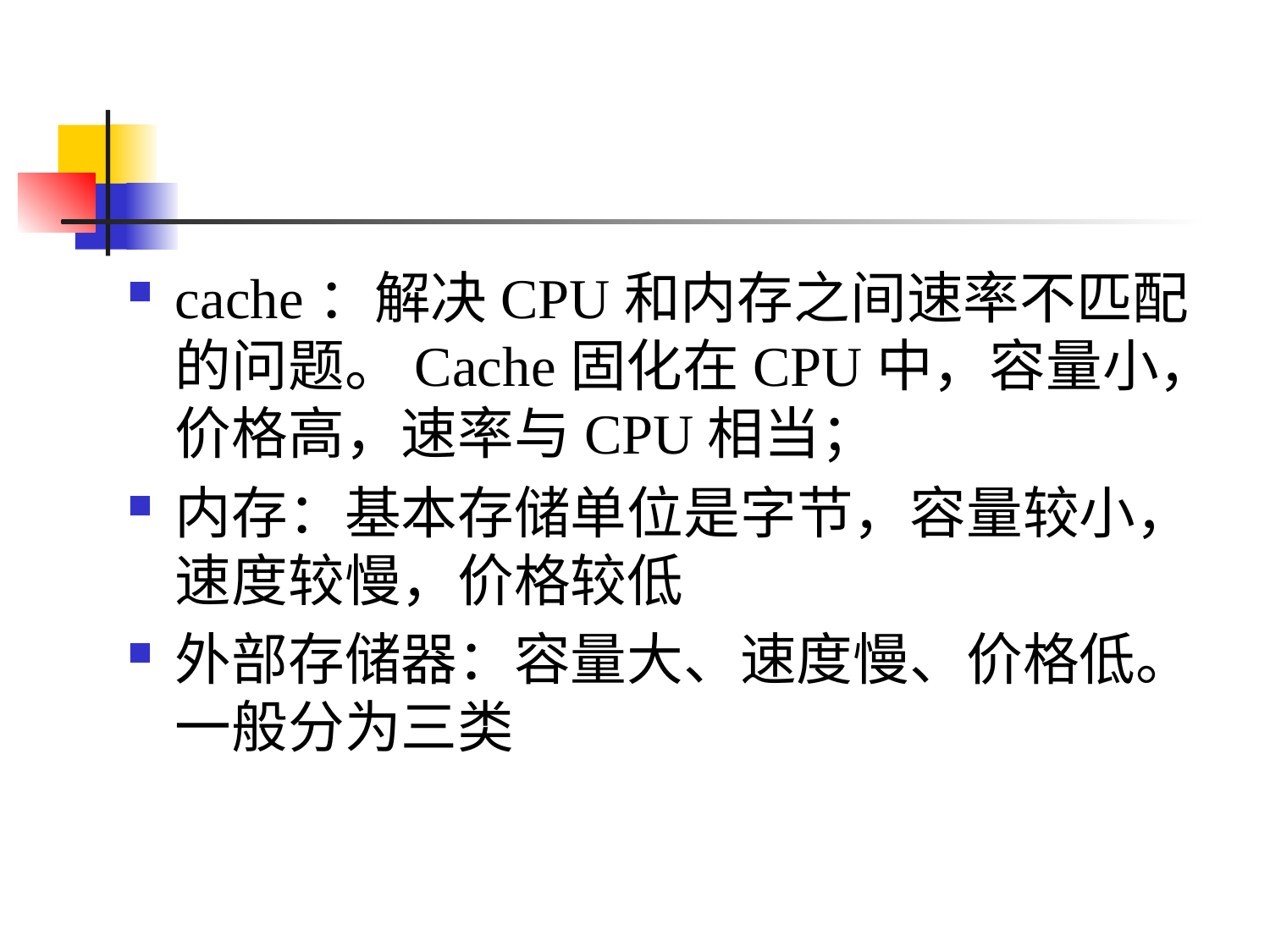

#
cache：解决CPU和内存之间速率不匹配的问题。Cache固化在CPU中，容量小，价格高，速率与CPU相当；
内存：基本存储单位是字节，容量较小，速度较慢，价格较低
外部存储器：容量大、速度慢、价格低。一般分为三类